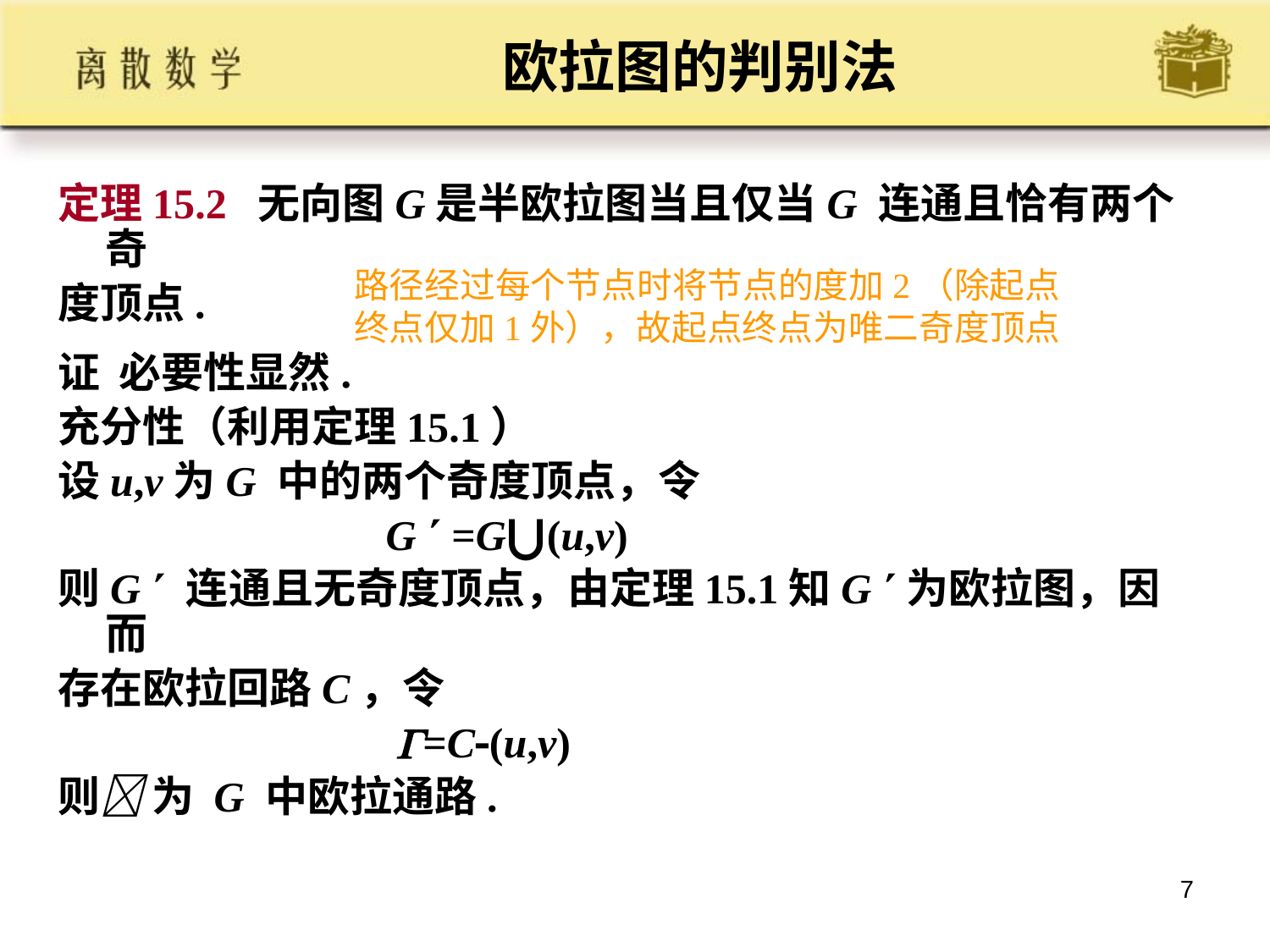

# 欧拉图的判别法
定理15.2  无向图G是半欧拉图当且仅当G 连通且恰有两个奇
度顶点.
证  必要性显然.
充分性（利用定理15.1）
设u,v为G 中的两个奇度顶点，令
                               G ′ =G⋃(u,v)
则G ′ 连通且无奇度顶点，由定理15.1知G ′为欧拉图，因而
存在欧拉回路C，令
                                Γ=C−(u,v)
则Γ 为 G 中欧拉通路.
路径经过每个节点时将节点的度加2（除起点终点仅加1外），故起点终点为唯二奇度顶点
7